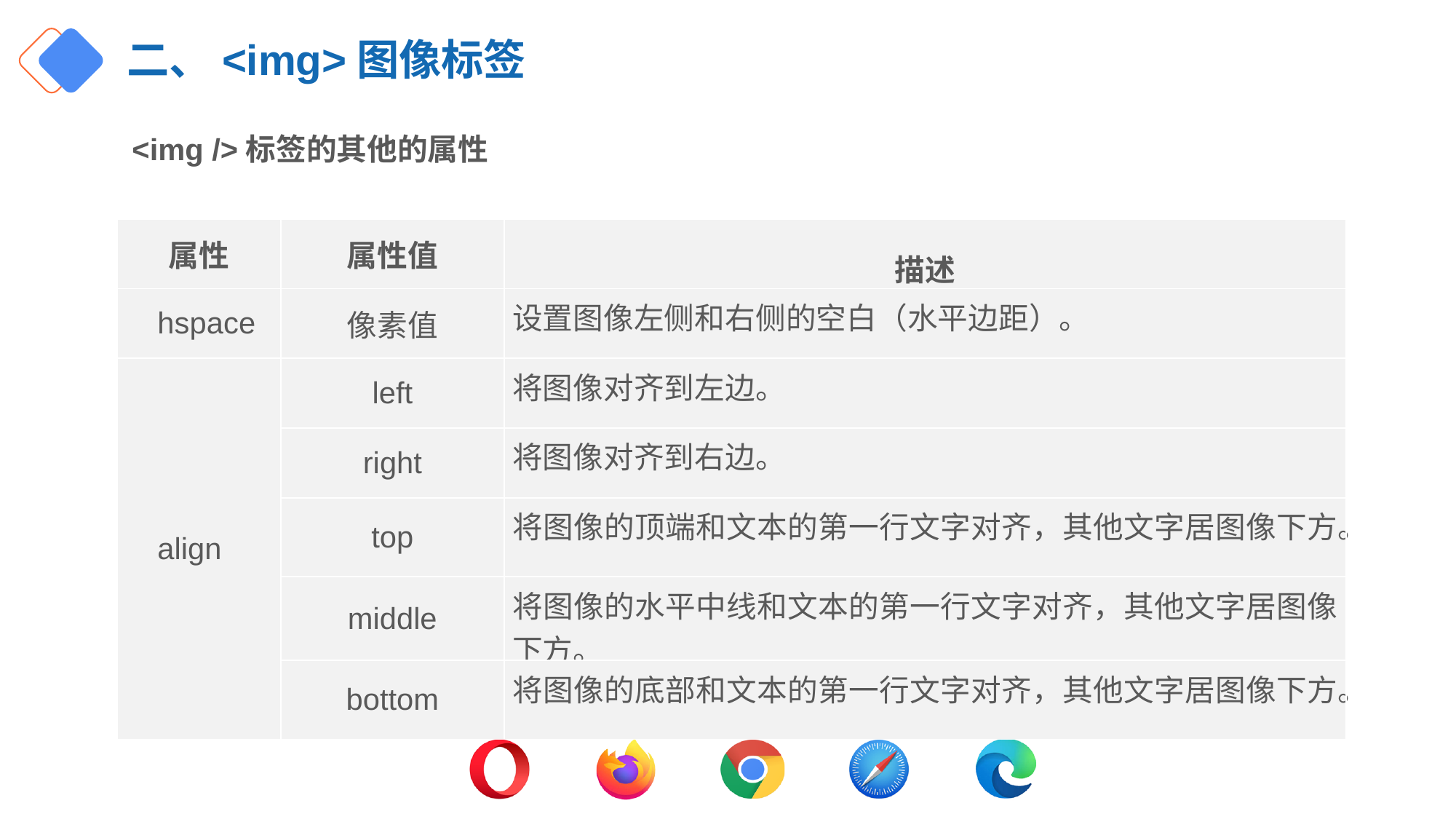

# 二、<img>图像标签
<img />标签的其他的属性
| 属性 | 属性值 | 描述 |
| --- | --- | --- |
| hspace | 像素值 | 设置图像左侧和右侧的空白（水平边距）。 |
| align | left | 将图像对齐到左边。 |
|  | right | 将图像对齐到右边。 |
|  | top | 将图像的顶端和文本的第一行文字对齐，其他文字居图像下方。 |
|  | middle | 将图像的水平中线和文本的第一行文字对齐，其他文字居图像下方。 |
|  | bottom | 将图像的底部和文本的第一行文字对齐，其他文字居图像下方。 |